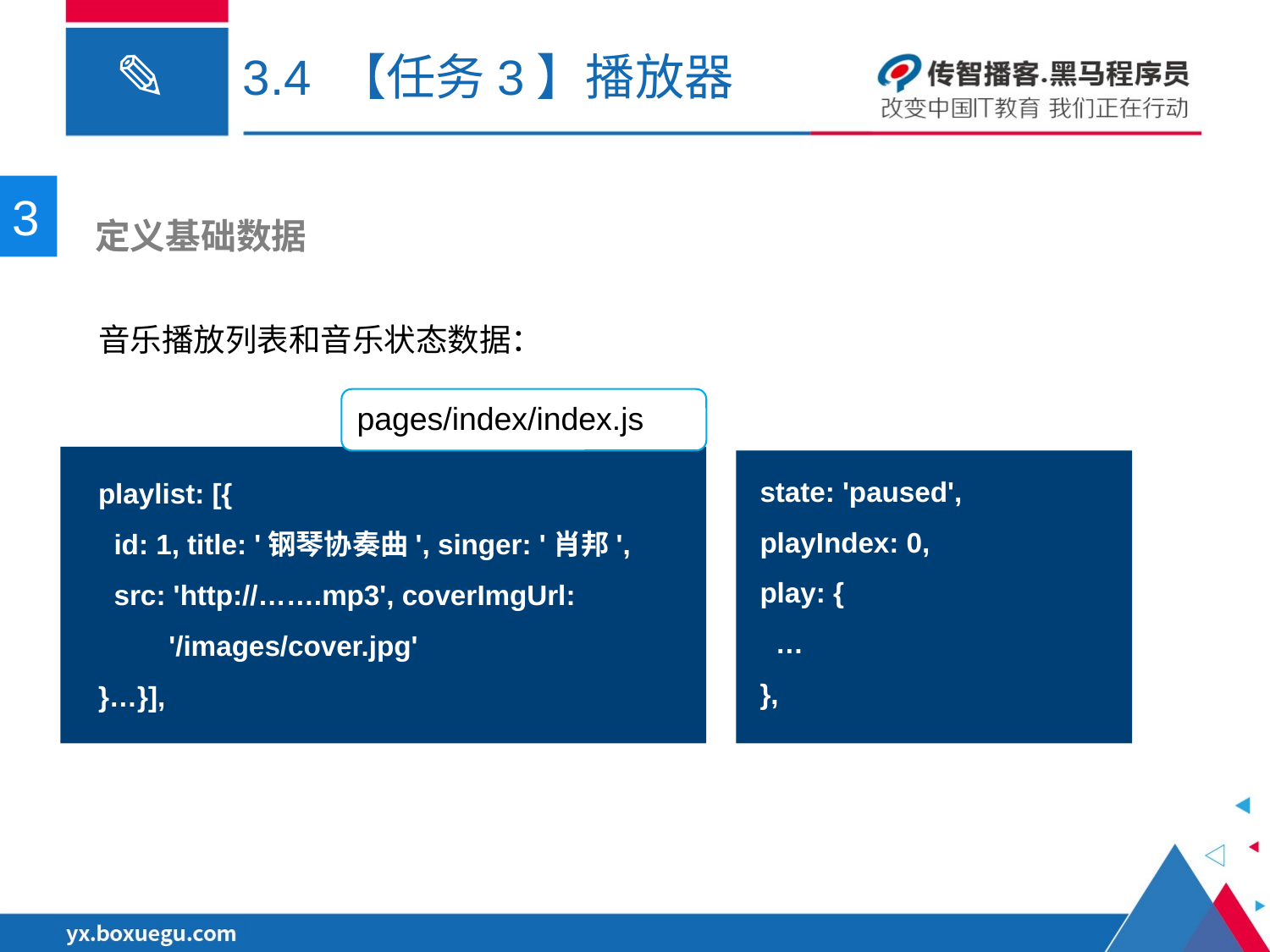

# 3.4 【任务3】播放器

3
  定义基础数据
音乐播放列表和音乐状态数据：
pages/index/index.js

playlist: [{
  id: 1, title: '钢琴协奏曲', singer: '肖邦',
  src: 'http://…….mp3', coverImgUrl:
         '/images/cover.jpg'
}…}],

state: 'paused',
playIndex: 0,
play: {
  …
},